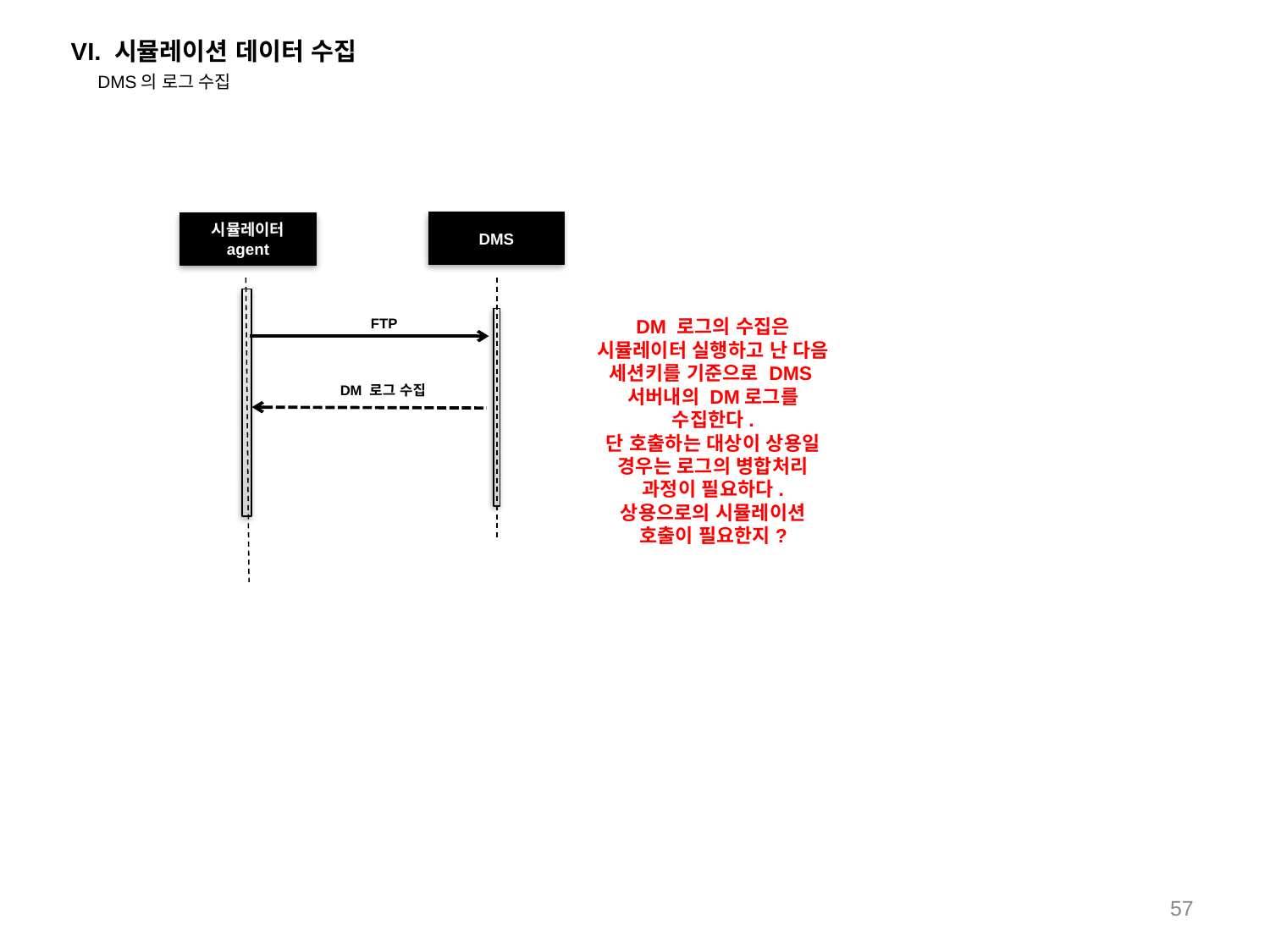

VI. 시뮬레이션 데이터 수집
# DMS의 로그 수집
DMS
시뮬레이터
agent

FTP

DM 로그의 수집은 시뮬레이터 실행하고 난 다음 세션키를 기준으로 DMS서버내의 DM로그를 수집한다.
단 호출하는 대상이 상용일 경우는 로그의 병합처리 과정이 필요하다.
상용으로의 시뮬레이션 호출이 필요한지?
DM 로그 수집
57